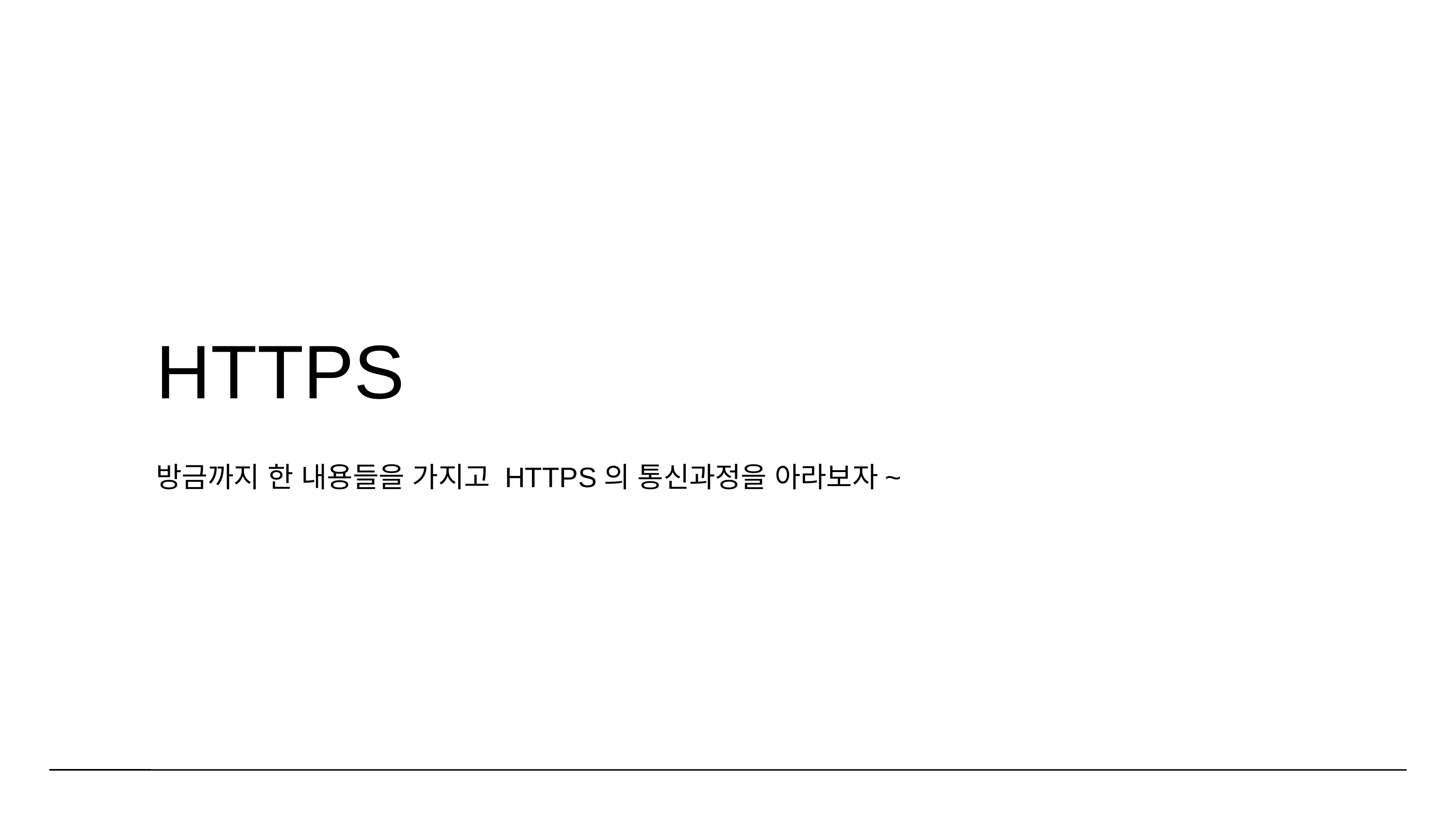

HTTPS
방금까지 한 내용들을 가지고 HTTPS의 통신과정을 아라보자~